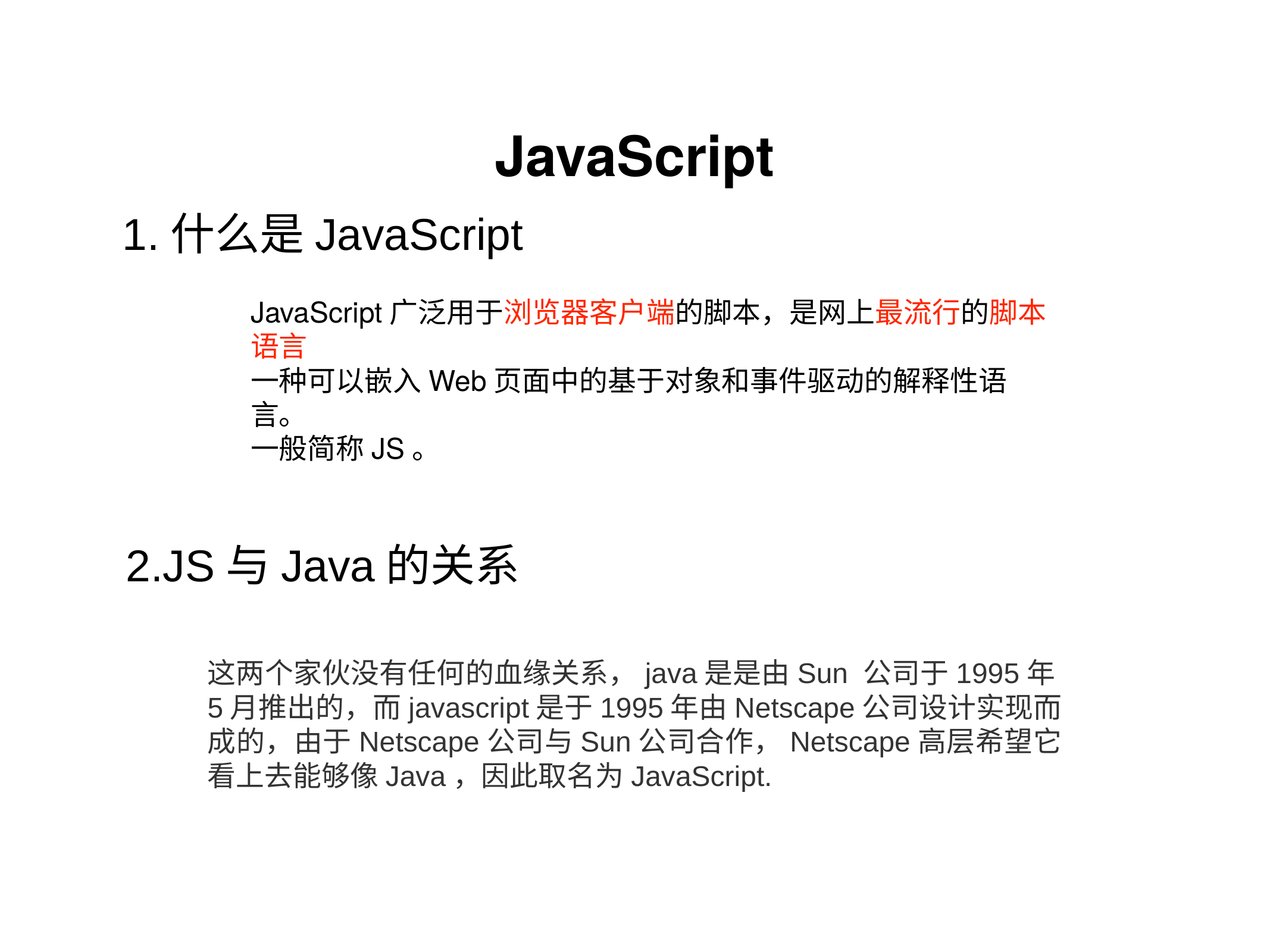

JavaScript
1.什么是JavaScript
JavaScript广泛用于浏览器客户端的脚本，是网上最流行的脚本语言
一种可以嵌入Web页面中的基于对象和事件驱动的解释性语言。
一般简称JS。
2.JS与Java的关系
这两个家伙没有任何的血缘关系，java是是由Sun 公司于1995年5月推出的，而javascript是于1995年由Netscape公司设计实现而成的，由于Netscape公司与Sun公司合作，Netscape高层希望它看上去能够像Java，因此取名为JavaScript.